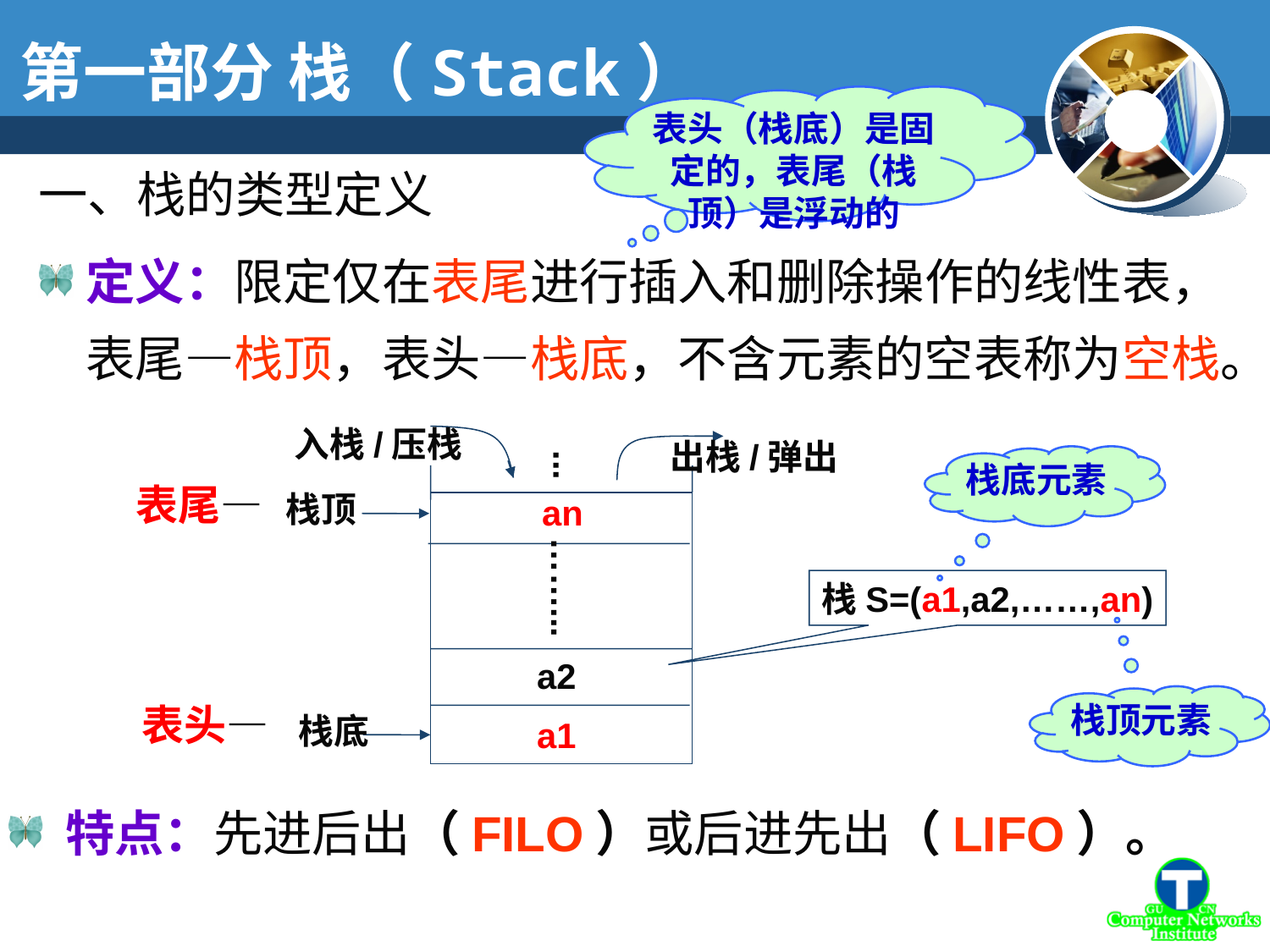

第一部分 栈（Stack）
表头（栈底）是固定的，表尾（栈顶）是浮动的
一、栈的类型定义
定义：限定仅在表尾进行插入和删除操作的线性表，表尾—栈顶，表头—栈底，不含元素的空表称为空栈。
入栈/压栈

出栈/弹出

...

栈顶
an

……...
a2
栈底
a1

栈S=(a1,a2,……,an)
栈底元素
表尾—
栈顶元素
表头—
 特点：先进后出（FILO）或后进先出（LIFO）。